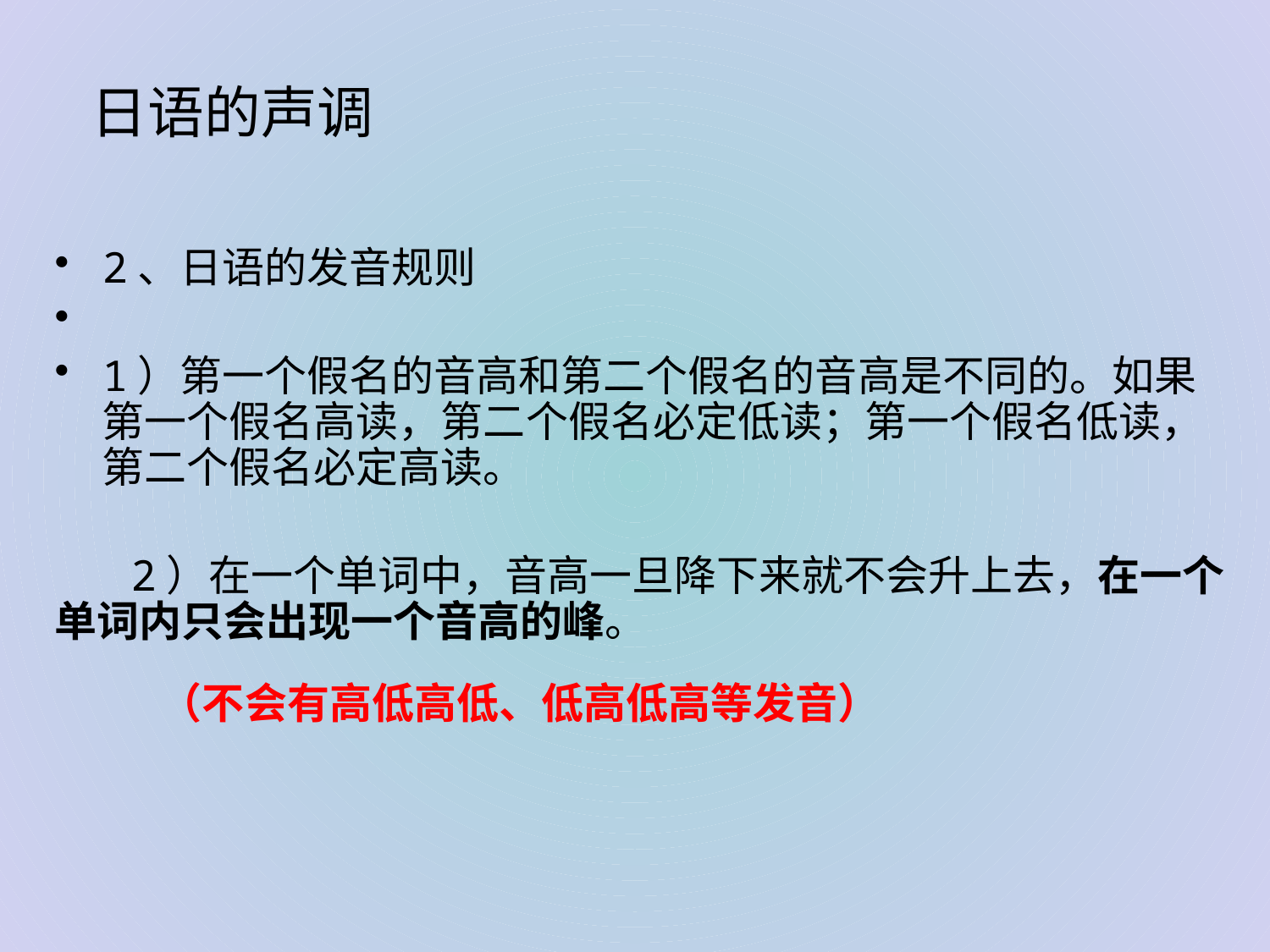

# 日语的声调

2、日语的发音规则

1）第一个假名的音高和第二个假名的音高是不同的。如果第一个假名高读，第二个假名必定低读；第一个假名低读，第二个假名必定高读。

   2）在一个单词中，音高一旦降下来就不会升上去，在一个单词内只会出现一个音高的峰。

          （不会有高低高低、低高低高等发音）